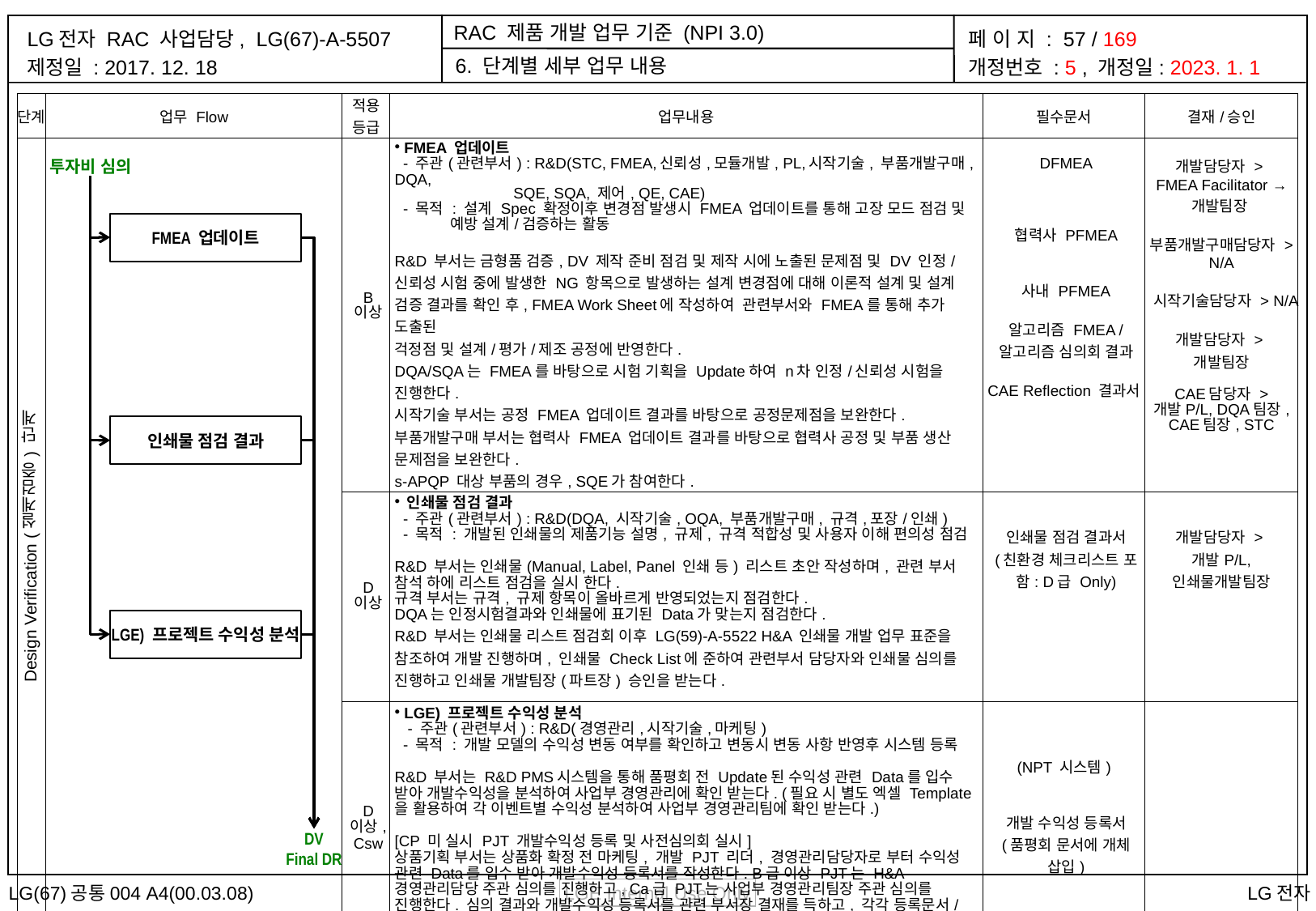

6. 단계별 세부 업무 내용
| 단계 | 업무 Flow | 적용 등급 | 업무내용 | 필수문서 | 결재/승인 |
| --- | --- | --- | --- | --- | --- |
| Design Verification (설계검증) 단계 |  | B 이상 | FMEA 업데이트 - 주관(관련부서) : R&D(STC, FMEA,신뢰성,모듈개발, PL,시작기술, 부품개발구매, DQA, SQE, SQA, 제어, QE, CAE) - 목적 : 설계 Spec 확정이후 변경점 발생시 FMEA 업데이트를 통해 고장 모드 점검 및 예방 설계/검증하는 활동 R&D 부서는 금형품 검증, DV 제작 준비 점검 및 제작 시에 노출된 문제점 및 DV 인정/ 신뢰성 시험 중에 발생한 NG 항목으로 발생하는 설계 변경점에 대해 이론적 설계 및 설계 검증 결과를 확인 후, FMEA Work Sheet에 작성하여 관련부서와 FMEA를 통해 추가 도출된 걱정점 및 설계/평가/제조 공정에 반영한다. DQA/SQA는 FMEA를 바탕으로 시험 기획을 Update하여 n차 인정/신뢰성 시험을 진행한다. 시작기술 부서는 공정 FMEA 업데이트 결과를 바탕으로 공정문제점을 보완한다. 부품개발구매 부서는 협력사 FMEA 업데이트 결과를 바탕으로 협력사 공정 및 부품 생산 문제점을 보완한다. s-APQP 대상 부품의 경우, SQE가 참여한다. | DFMEA 협력사 PFMEA 사내 PFMEA 알고리즘 FMEA / 알고리즘 심의회 결과 CAE Reflection 결과서 | 개발담당자 > FMEA Facilitator → 개발팀장 부품개발구매담당자 > N/A 시작기술담당자 > N/A 개발담당자 > 개발팀장 CAE담당자 > 개발P/L, DQA팀장, CAE팀장, STC |
|  |  | D 이상 | 인쇄물 점검 결과 - 주관(관련부서) : R&D(DQA, 시작기술, OQA, 부품개발구매, 규격,포장/인쇄) - 목적 : 개발된 인쇄물의 제품기능 설명, 규제, 규격 적합성 및 사용자 이해 편의성 점검 R&D 부서는 인쇄물(Manual, Label, Panel 인쇄 등) 리스트 초안 작성하며, 관련 부서 참석 하에 리스트 점검을 실시 한다. 규격 부서는 규격, 규제 항목이 올바르게 반영되었는지 점검한다. DQA는 인정시험결과와 인쇄물에 표기된 Data가 맞는지 점검한다. R&D 부서는 인쇄물 리스트 점검회 이후 LG(59)-A-5522 H&A 인쇄물 개발 업무 표준을 참조하여 개발 진행하며, 인쇄물 Check List에 준하여 관련부서 담당자와 인쇄물 심의를 진행하고 인쇄물 개발팀장(파트장) 승인을 받는다. | 인쇄물 점검 결과서 (친환경 체크리스트 포함: D급 Only) | 개발담당자 > 개발P/L, 인쇄물개발팀장 |
|  |  | D 이상, Csw | LGE) 프로젝트 수익성 분석 - 주관(관련부서) : R&D(경영관리,시작기술,마케팅) - 목적 : 개발 모델의 수익성 변동 여부를 확인하고 변동시 변동 사항 반영후 시스템 등록 R&D 부서는 R&D PMS시스템을 통해 품평회 전 Update된 수익성 관련 Data를 입수 받아 개발수익성을 분석하여 사업부 경영관리에 확인 받는다. (필요 시 별도 엑셀 Template을 활용하여 각 이벤트별 수익성 분석하여 사업부 경영관리팀에 확인 받는다.) [CP 미 실시 PJT 개발수익성 등록 및 사전심의회 실시] 상품기획 부서는 상품화 확정 전 마케팅, 개발 PJT 리더, 경영관리담당자로 부터 수익성 관련 Data를 입수 받아 개발수익성 등록서를 작성한다. B급 이상 PJT는 H&A 경영관리담당 주관 심의를 진행하고, Ca급 PJT는 사업부 경영관리팀장 주관 심의를 진행한다. 심의 결과와 개발수익성 등록서를 관련 부서장 결재를 득하고, 각각 등록문서/필수문서로 등록한다. | (NPT 시스템) 개발 수익성 등록서 (품평회 문서에 개체 삽입) |  |
투자비 심의
FMEA 업데이트
인쇄물 점검 결과
LGE) 프로젝트 수익성 분석
DV
Final DR